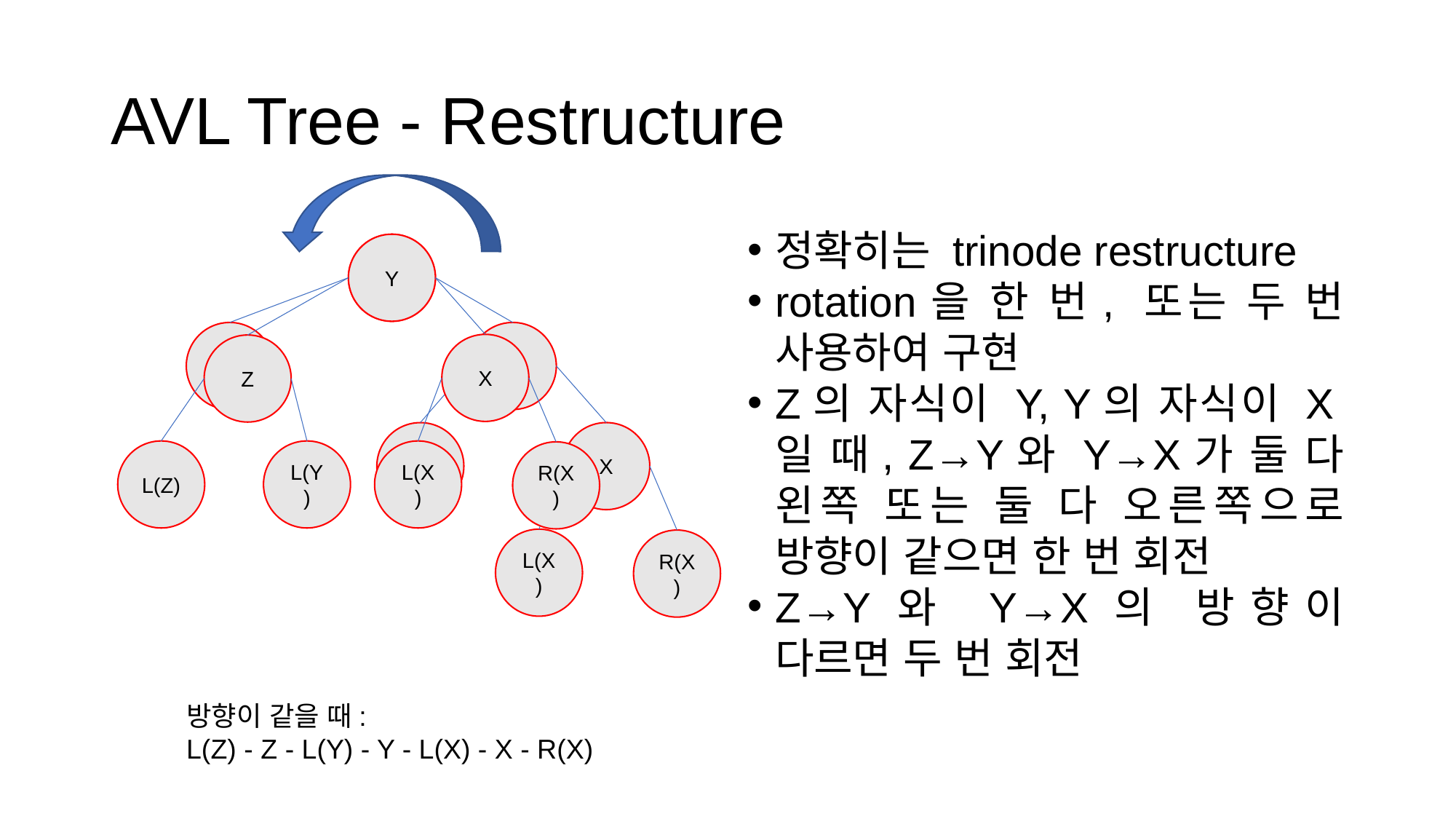

# AVL Tree - Restructure

정확히는 trinode restructure
rotation을 한 번, 또는 두 번 사용하여 구현
Z의 자식이 Y, Y의 자식이 X일 때, Z→Y와 Y→X가 둘 다 왼쪽 또는 둘 다 오른쪽으로 방향이 같으면 한 번 회전
Z→Y와 Y→X의 방향이 다르면 두 번 회전
Z
Y
L(Z)
Y
X
Z
X
L(Y)
L(Z)
L(Y)
L(X)
R(X)
L(X)
R(X)
방향이 같을 때:
L(Z) - Z - L(Y) - Y - L(X) - X - R(X)